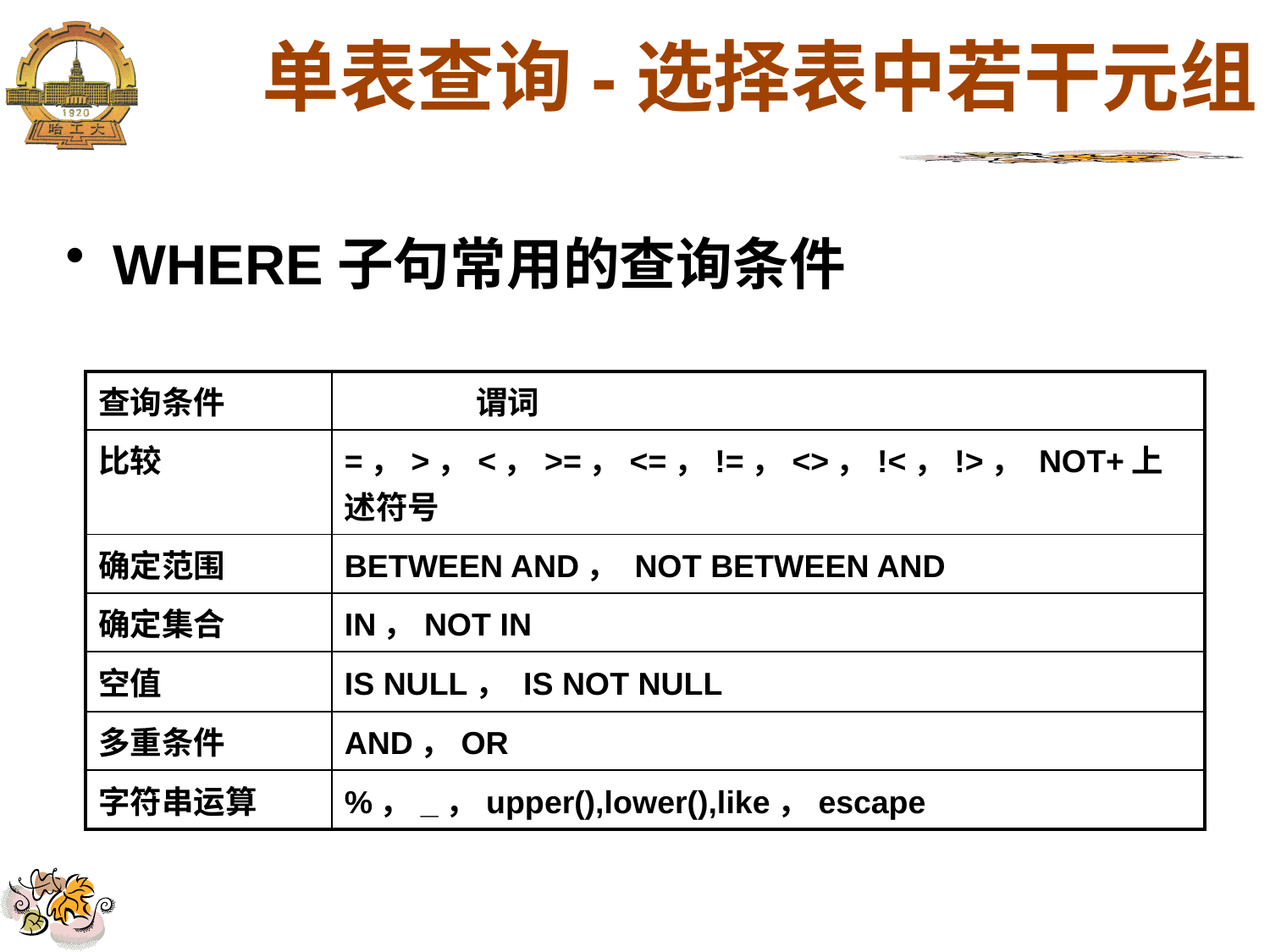

# 单表查询-选择表中若干元组
WHERE子句常用的查询条件
| 查询条件 | 谓词 |
| --- | --- |
| 比较 | =，>，<，>=，<=，!=，<>，!<，!>， NOT+上述符号 |
| 确定范围 | BETWEEN AND， NOT BETWEEN AND |
| 确定集合 | IN，NOT IN |
| 空值 | IS NULL， IS NOT NULL |
| 多重条件 | AND，OR |
| 字符串运算 | %，\_，upper(),lower(),like，escape |